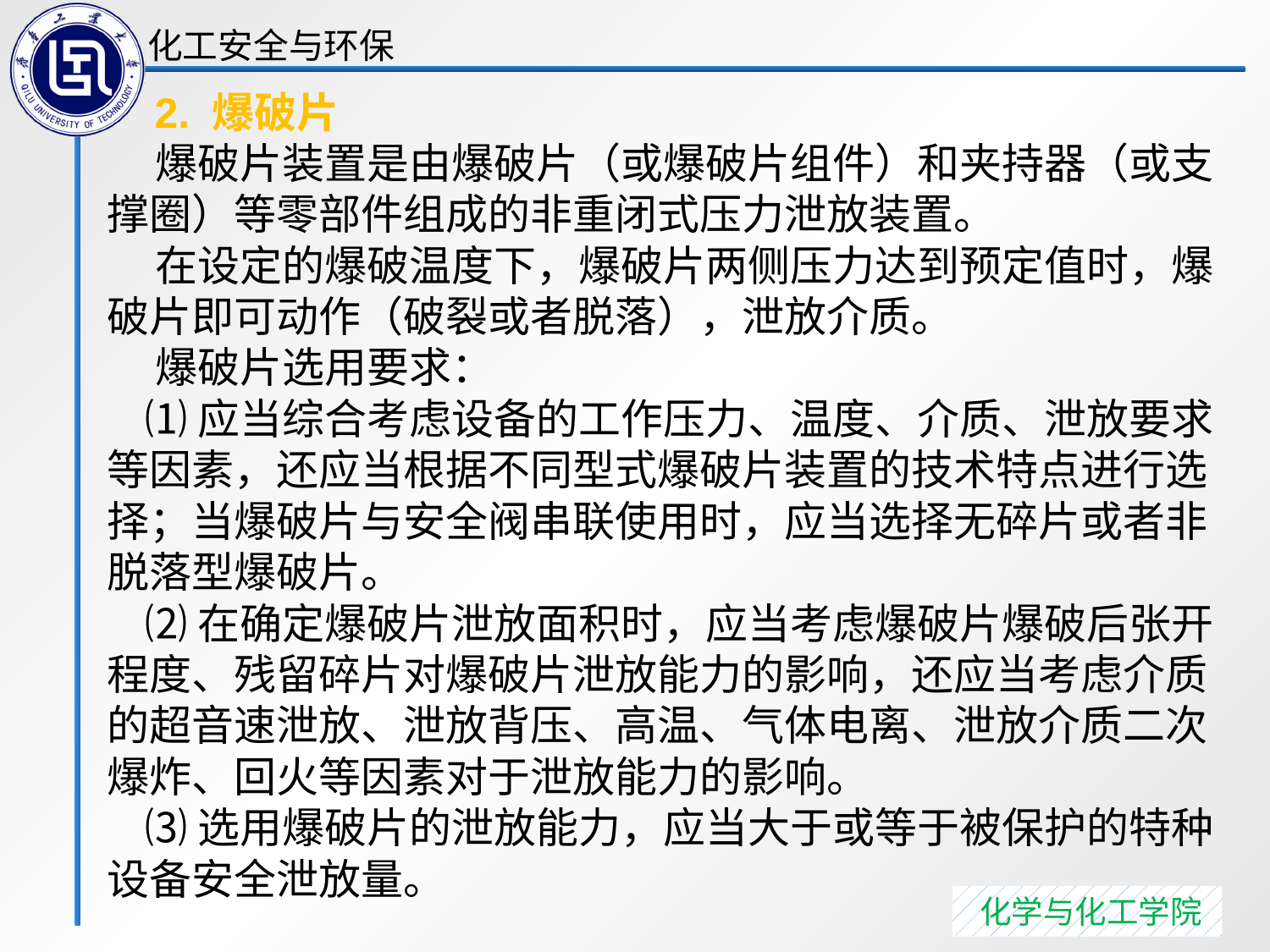

2. 爆破片
    爆破片装置是由爆破片（或爆破片组件）和夹持器（或支撑圈）等零部件组成的非重闭式压力泄放装置。
    在设定的爆破温度下，爆破片两侧压力达到预定值时，爆破片即可动作（破裂或者脱落），泄放介质。
    爆破片选用要求：
    ⑴应当综合考虑设备的工作压力、温度、介质、泄放要求等因素，还应当根据不同型式爆破片装置的技术特点进行选择；当爆破片与安全阀串联使用时，应当选择无碎片或者非脱落型爆破片。
    ⑵在确定爆破片泄放面积时，应当考虑爆破片爆破后张开程度、残留碎片对爆破片泄放能力的影响，还应当考虑介质的超音速泄放、泄放背压、高温、气体电离、泄放介质二次爆炸、回火等因素对于泄放能力的影响。
    ⑶选用爆破片的泄放能力，应当大于或等于被保护的特种设备安全泄放量。